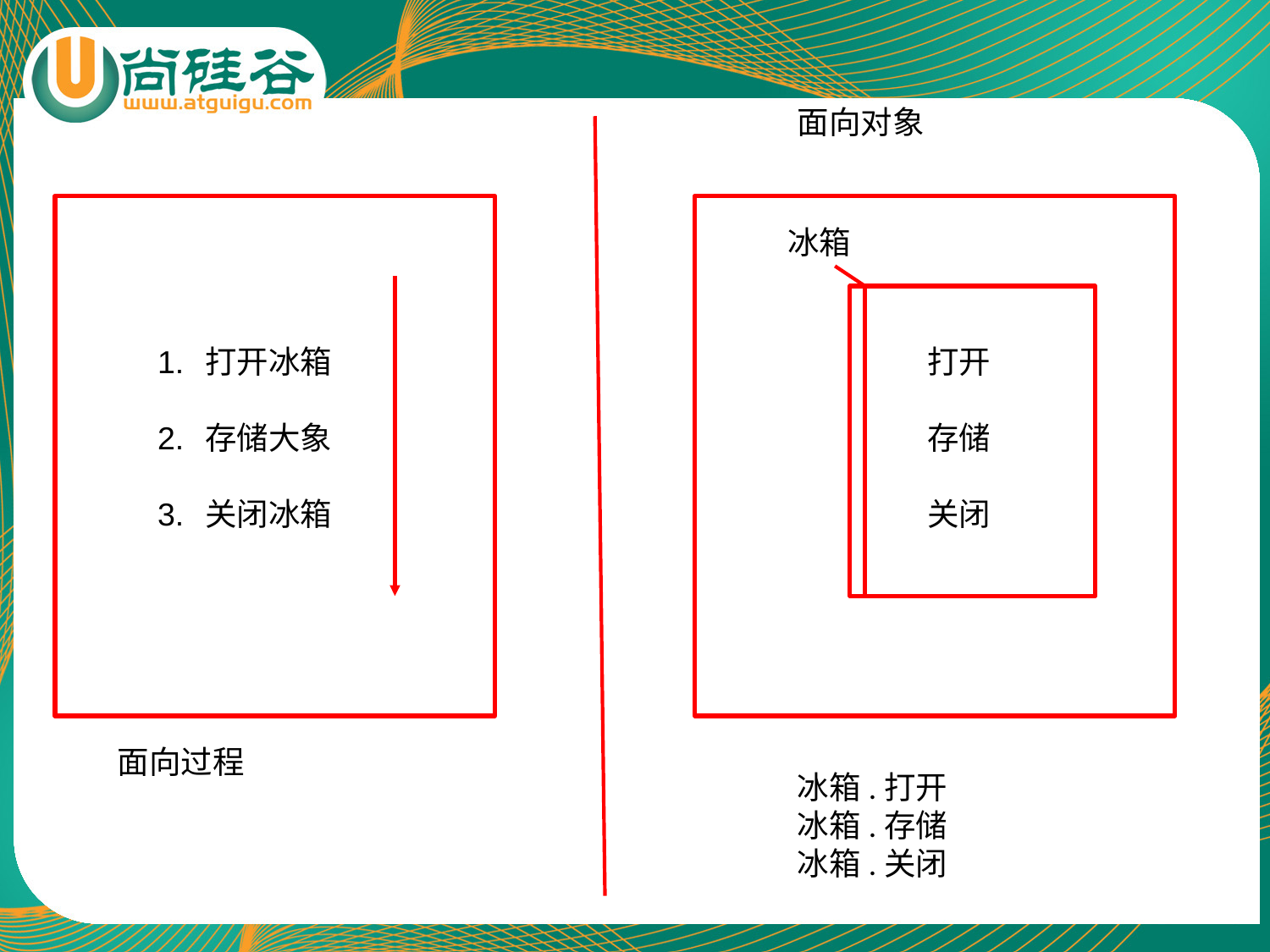

面向对象

冰箱

打开冰箱

存储大象

关闭冰箱
打开

存储

关闭
面向过程
冰箱.打开
冰箱.存储
冰箱.关闭